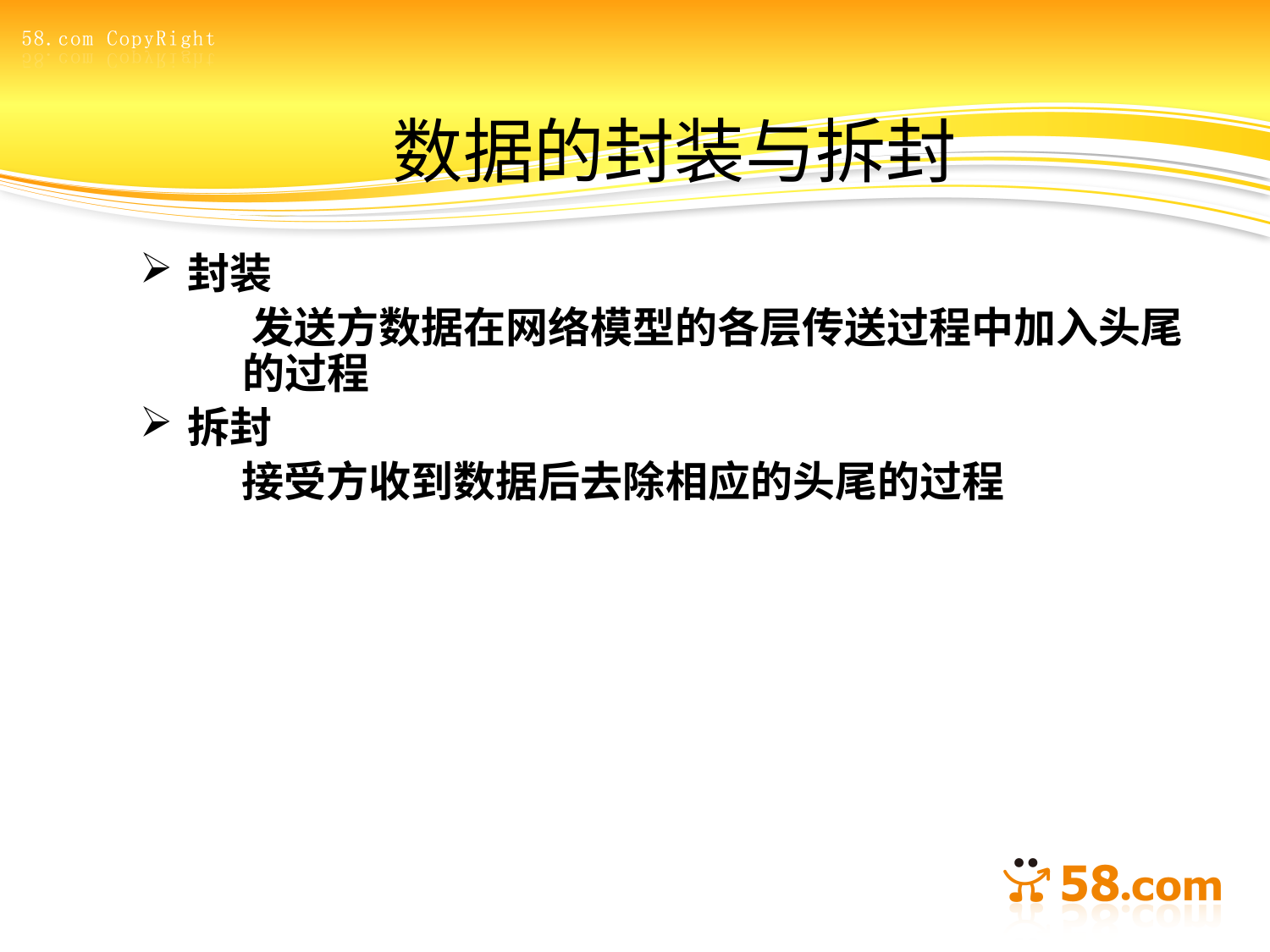

# 数据的封装与拆封
封装
    发送方数据在网络模型的各层传送过程中加入头尾的过程
拆封
   接受方收到数据后去除相应的头尾的过程